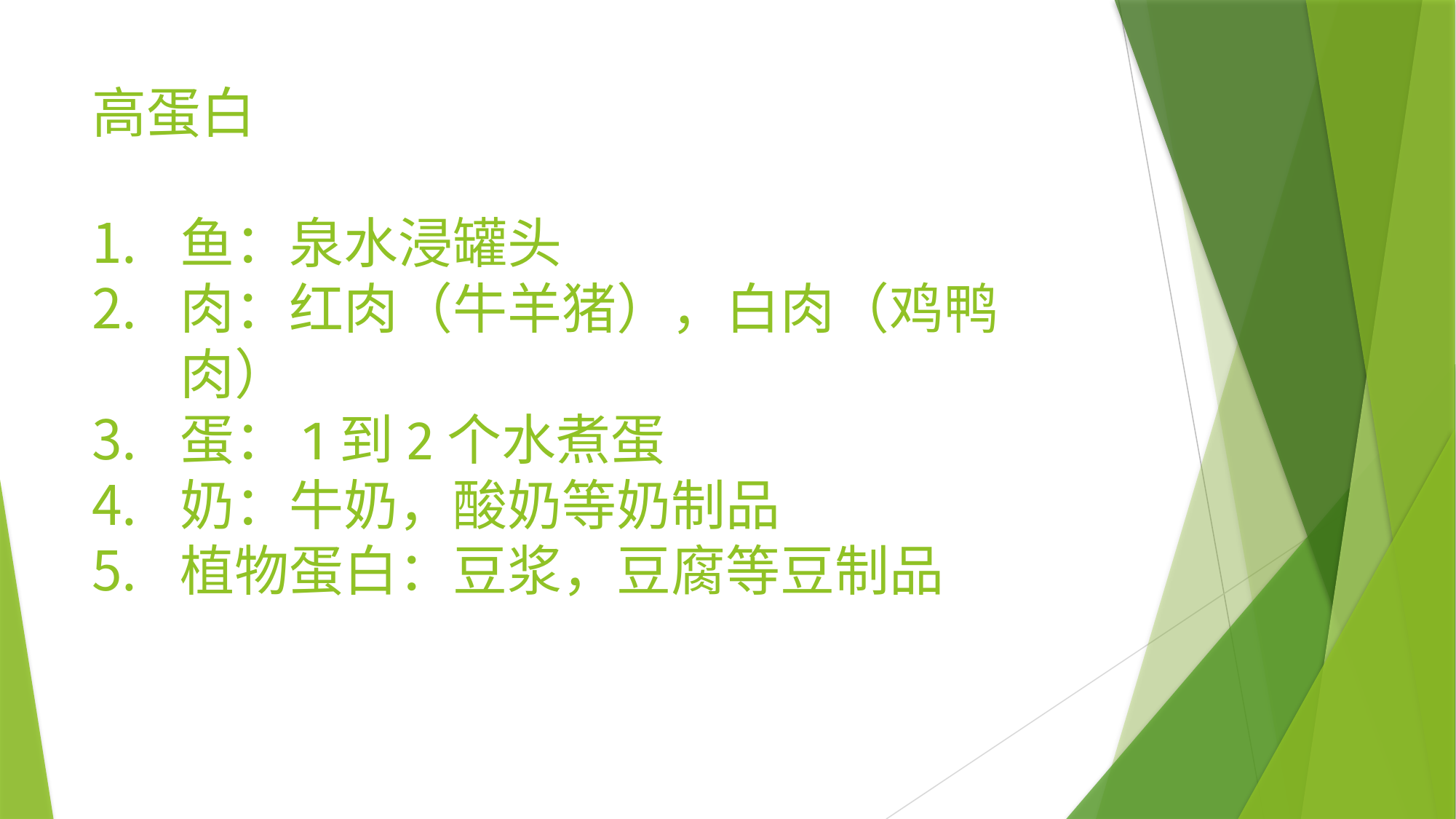

# 高蛋白
鱼：泉水浸罐头
肉：红肉（牛羊猪），白肉（鸡鸭肉）
蛋：1到2个水煮蛋
奶：牛奶，酸奶等奶制品
植物蛋白：豆浆，豆腐等豆制品